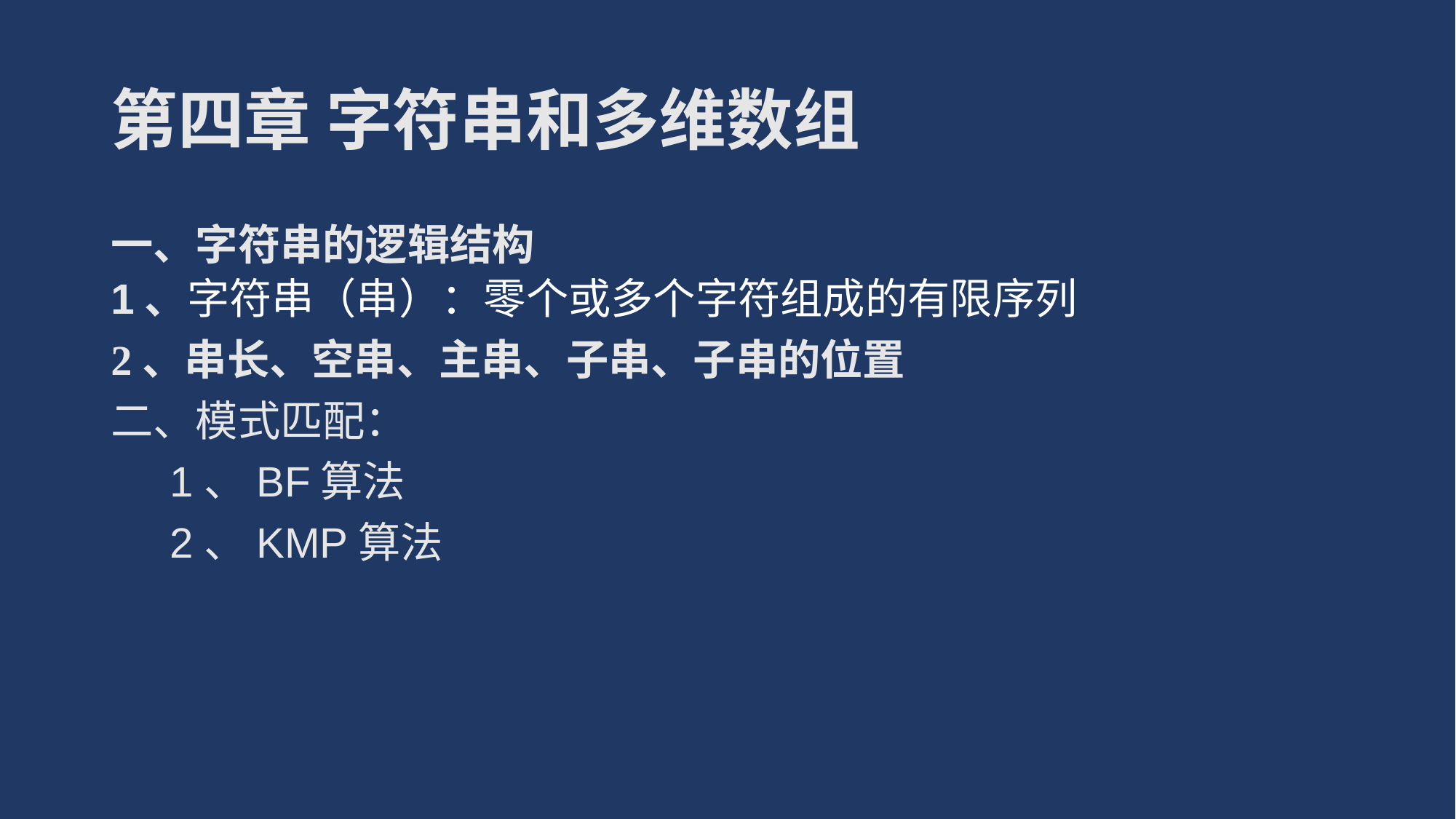

# 第四章 字符串和多维数组
一、字符串的逻辑结构
1、字符串（串）：零个或多个字符组成的有限序列
2、串长、空串、主串、子串、子串的位置
二、模式匹配：
     1、BF算法
     2、KMP算法